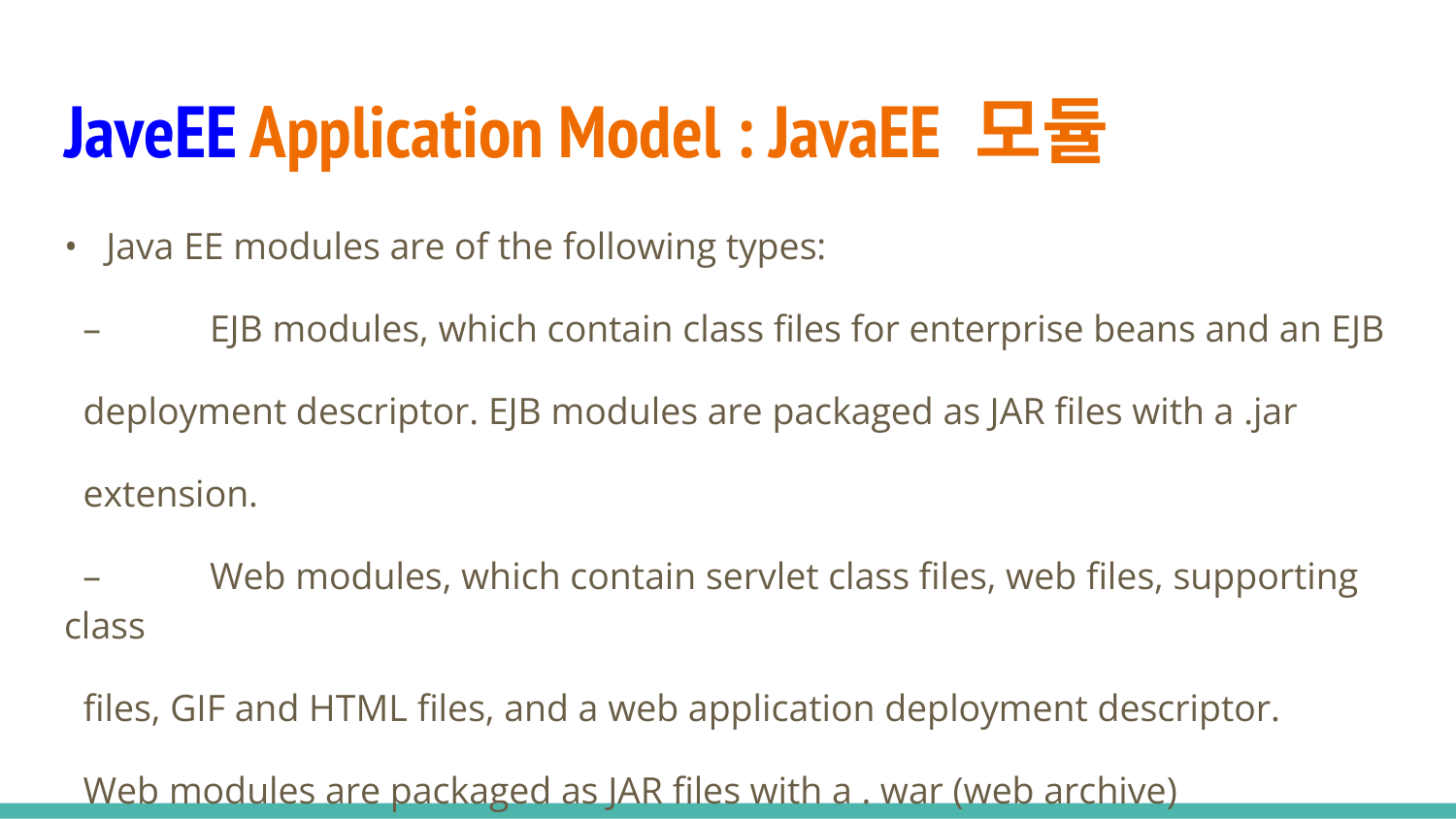

# JaveEE Application Model : JavaEE 모듈
•   Java EE modules are of the following types:
  –	EJB modules, which contain class files for enterprise beans and an EJB
  deployment descriptor. EJB modules are packaged as JAR files with a .jar
  extension.
  –	Web modules, which contain servlet class files, web files, supporting class
  files, GIF and HTML files, and a web application deployment descriptor.
  Web modules are packaged as JAR files with a . war (web archive)
  extension.
  –	Application client modules, which contain class files and an application
  client deployment descriptor. Application client modules are packaged as
  JAR files with a .jar extension.
  –	Resource adapter modules, which contain all Java interfaces, classes,
  native libraries, and other documentation, along with the resource adapter
  deployment descriptor. Resource adapter modules are packaged as JAR
  files with an .rar (resource adapter archive) extension.